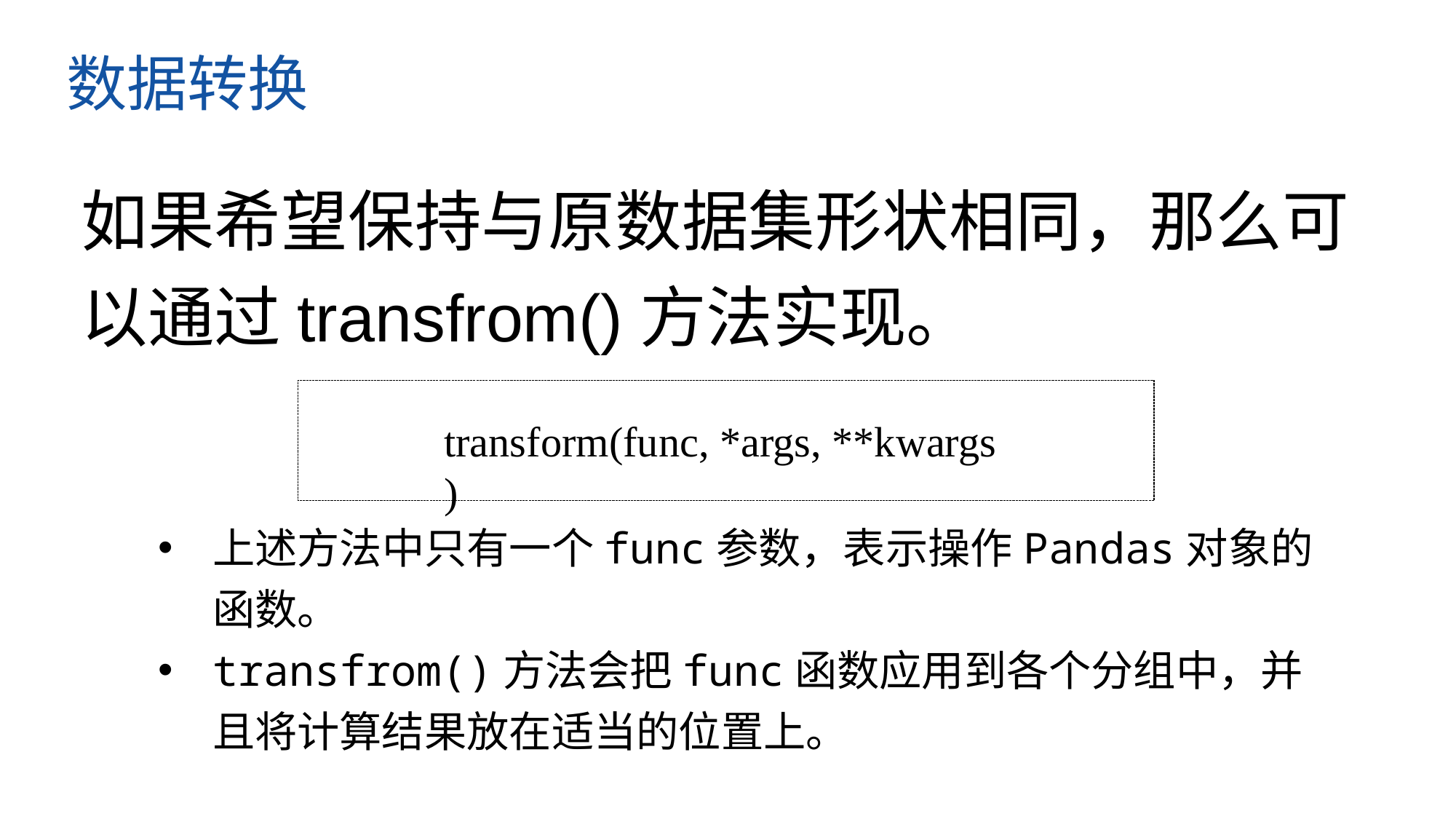

数据转换
如果希望保持与原数据集形状相同，那么可以通过transfrom()方法实现。

transform(func, *args, **kwargs)
上述方法中只有一个func参数，表示操作Pandas对象的函数。
transfrom()方法会把func函数应用到各个分组中，并且将计算结果放在适当的位置上。